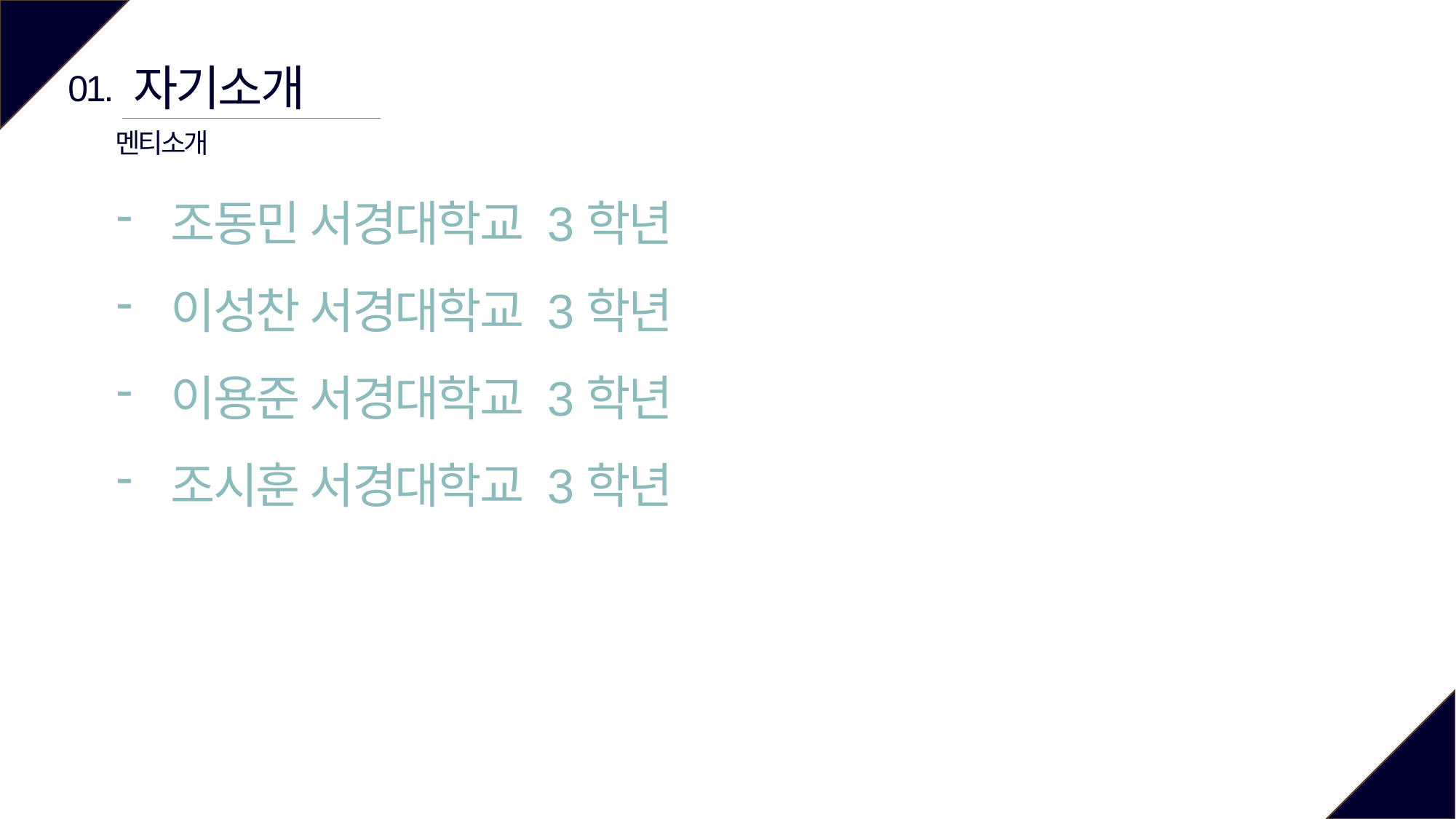

자기소개
01.
멘티소개
조동민 서경대학교 3학년
이성찬 서경대학교 3학년​
이용준 서경대학교 3학년​
조시훈 서경대학교 3학년​